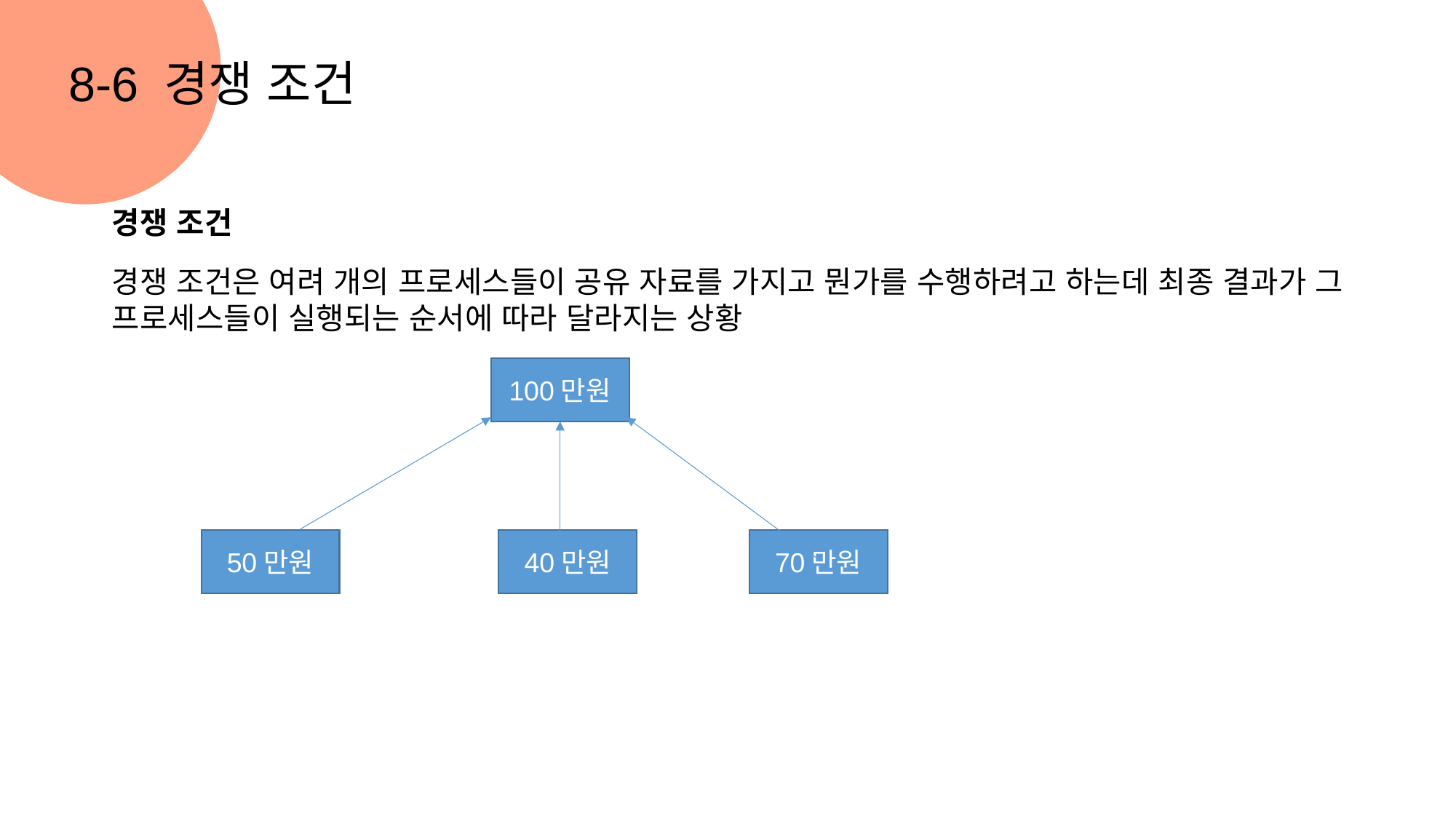

8-6 경쟁 조건
경쟁 조건
경쟁 조건은 여려 개의 프로세스들이 공유 자료를 가지고 뭔가를 수행하려고 하는데 최종 결과가 그 프로세스들이 실행되는 순서에 따라 달라지는 상황
100만원
설명
구조체 멤버
50만원
40만원
70만원